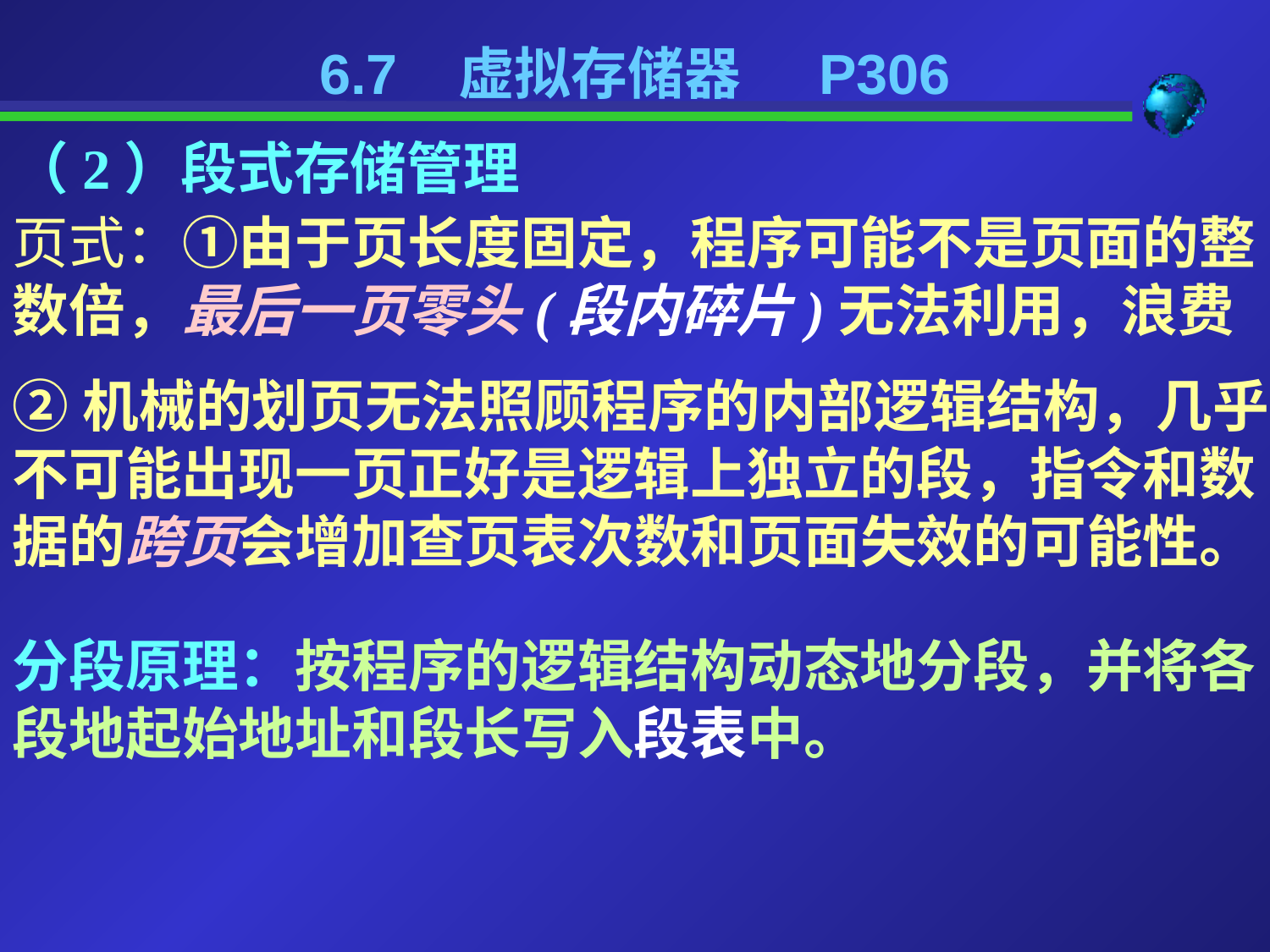

6.7   虚拟存储器     P306
（2）段式存储管理
页式：①由于页长度固定，程序可能不是页面的整数倍，最后一页零头(段内碎片)无法利用，浪费
②机械的划页无法照顾程序的内部逻辑结构，几乎不可能出现一页正好是逻辑上独立的段，指令和数据的跨页会增加查页表次数和页面失效的可能性。
分段原理：按程序的逻辑结构动态地分段，并将各段地起始地址和段长写入段表中。
75